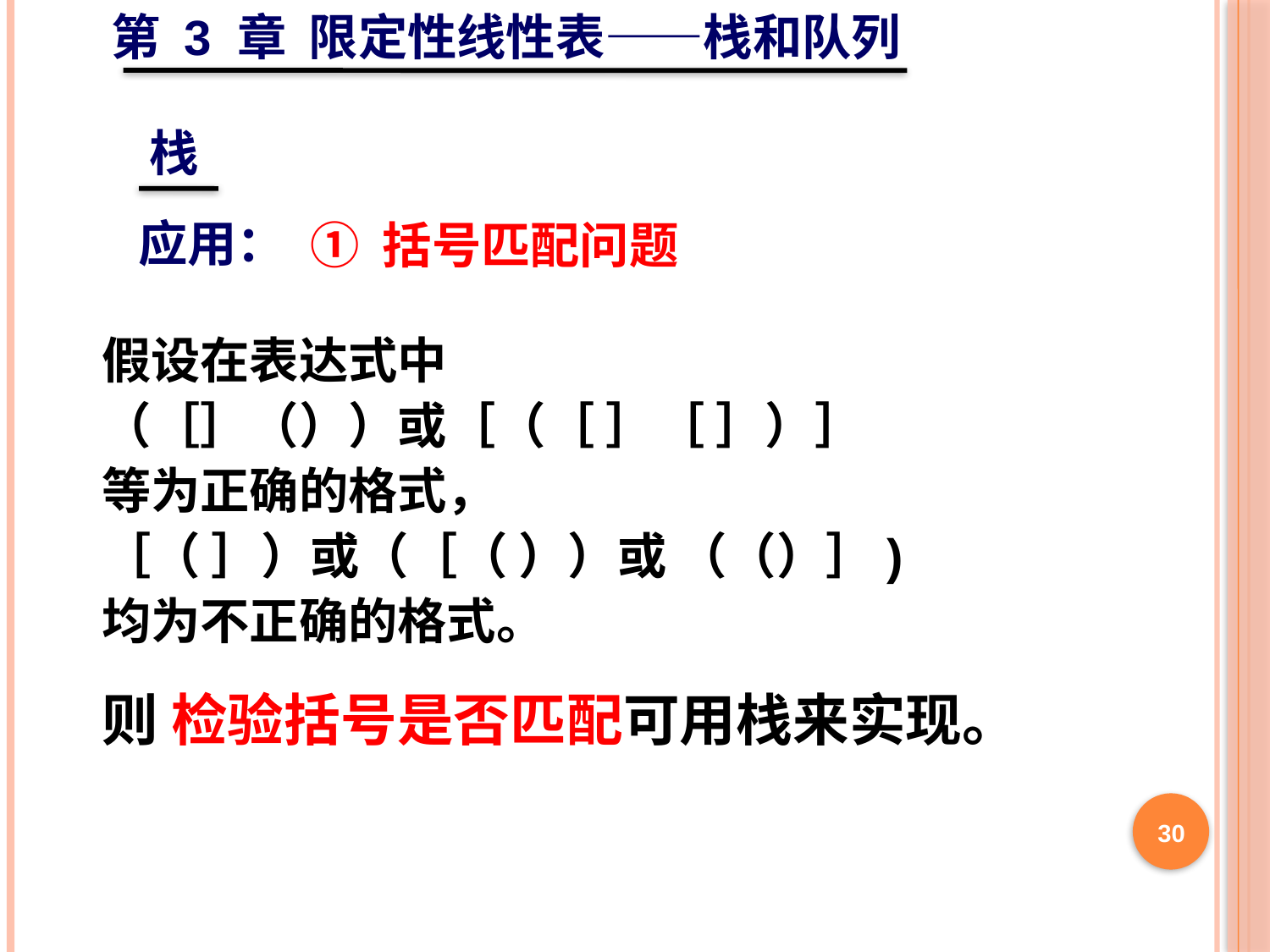

第 3 章  限定性线性表——栈和队列
栈
应用：
① 括号匹配问题
假设在表达式中
（［］（））或［（［ ］［ ］）］
等为正确的格式，
［（ ］）或（［（ ））或 （（）］)
均为不正确的格式。
则 检验括号是否匹配可用栈来实现。
30